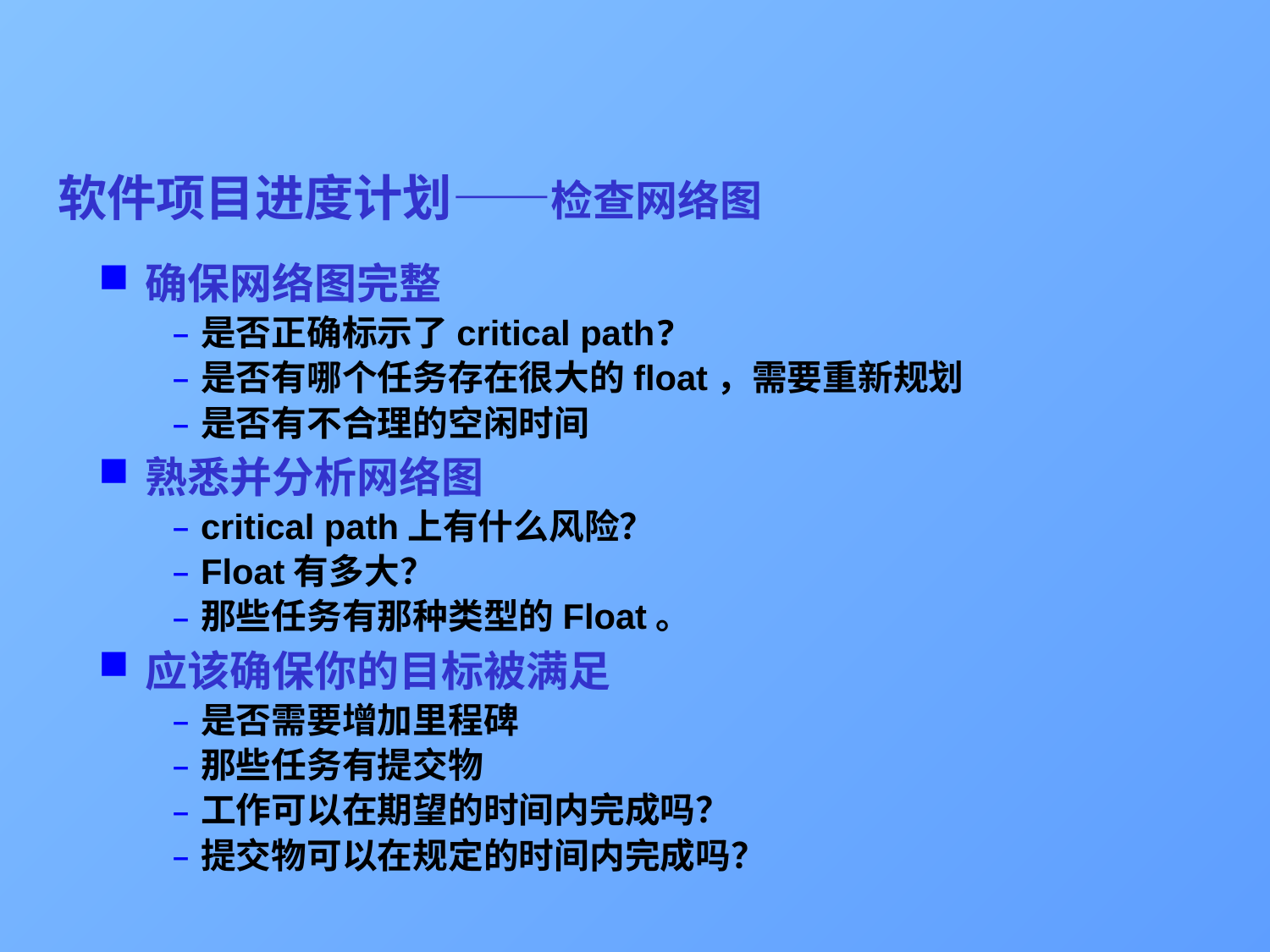

# 软件项目进度计划——检查网络图
确保网络图完整
是否正确标示了critical path?
是否有哪个任务存在很大的float，需要重新规划
是否有不合理的空闲时间
熟悉并分析网络图
critical path上有什么风险？
Float有多大？
那些任务有那种类型的Float。
应该确保你的目标被满足
是否需要增加里程碑
那些任务有提交物
工作可以在期望的时间内完成吗？
提交物可以在规定的时间内完成吗？